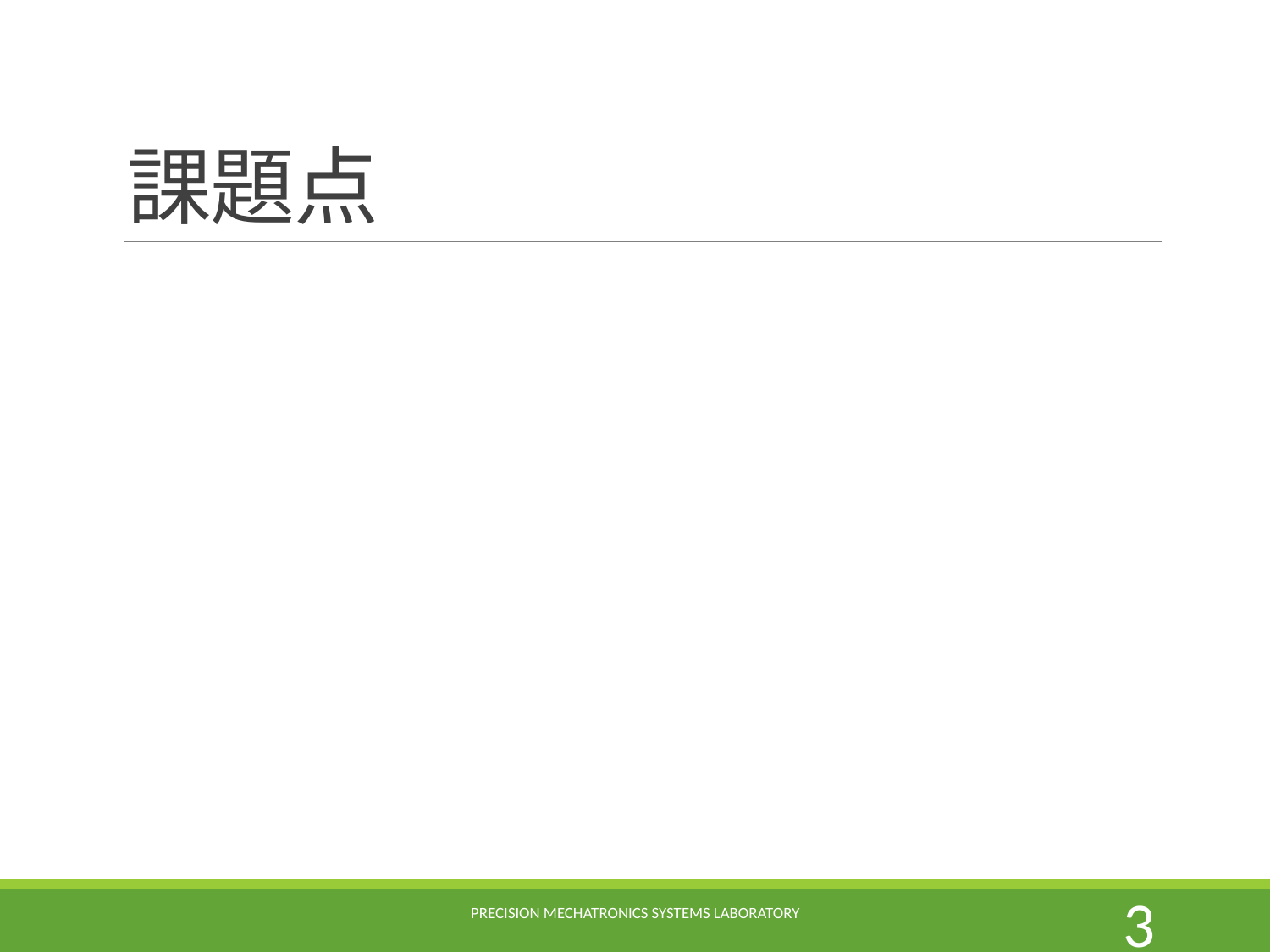

# 課題点

Precision Mechatronics Systems Laboratory

3